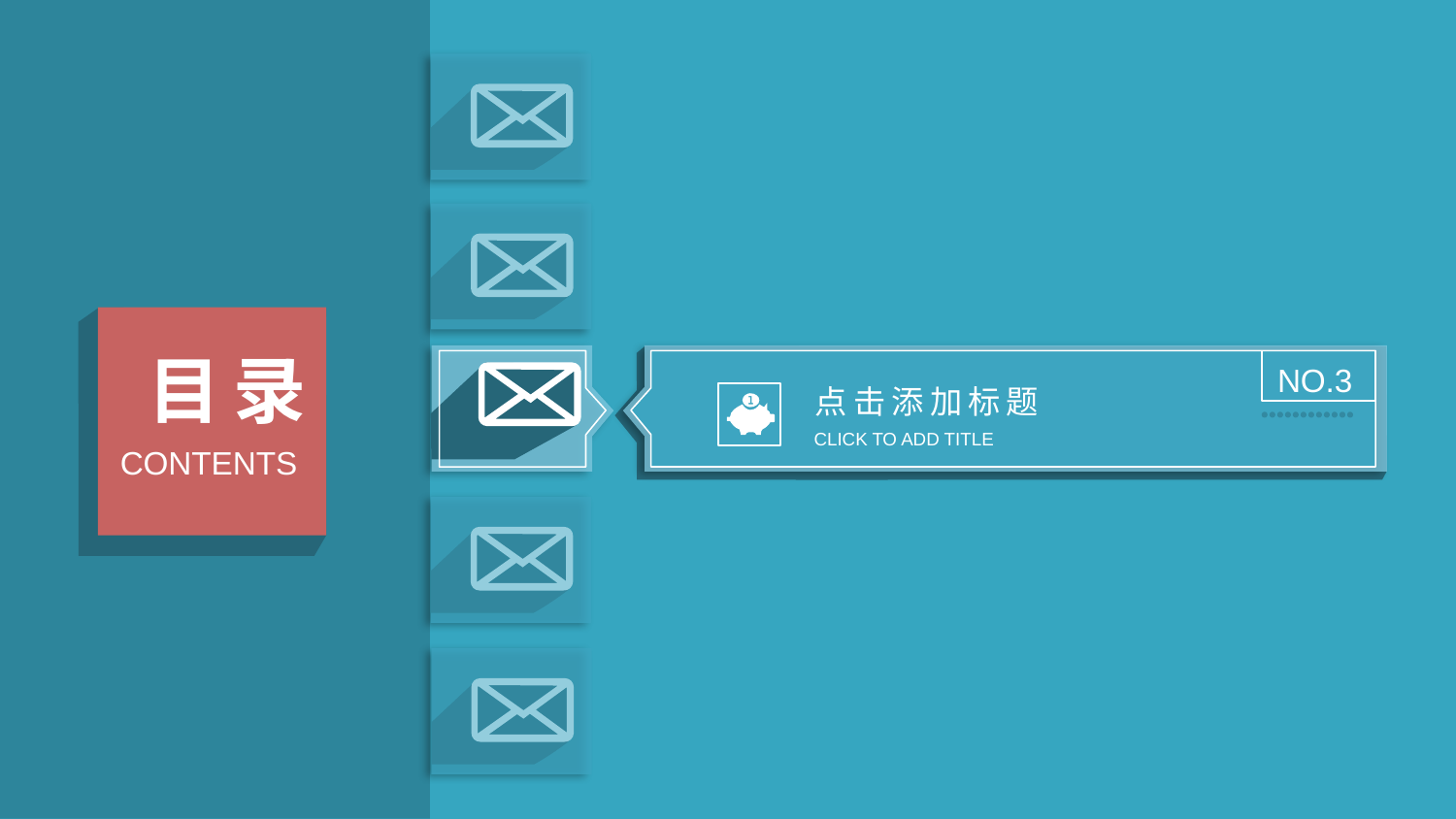

目录
   CONTENTS

NO.3
点击添加标题

CLICK TO ADD TITLE